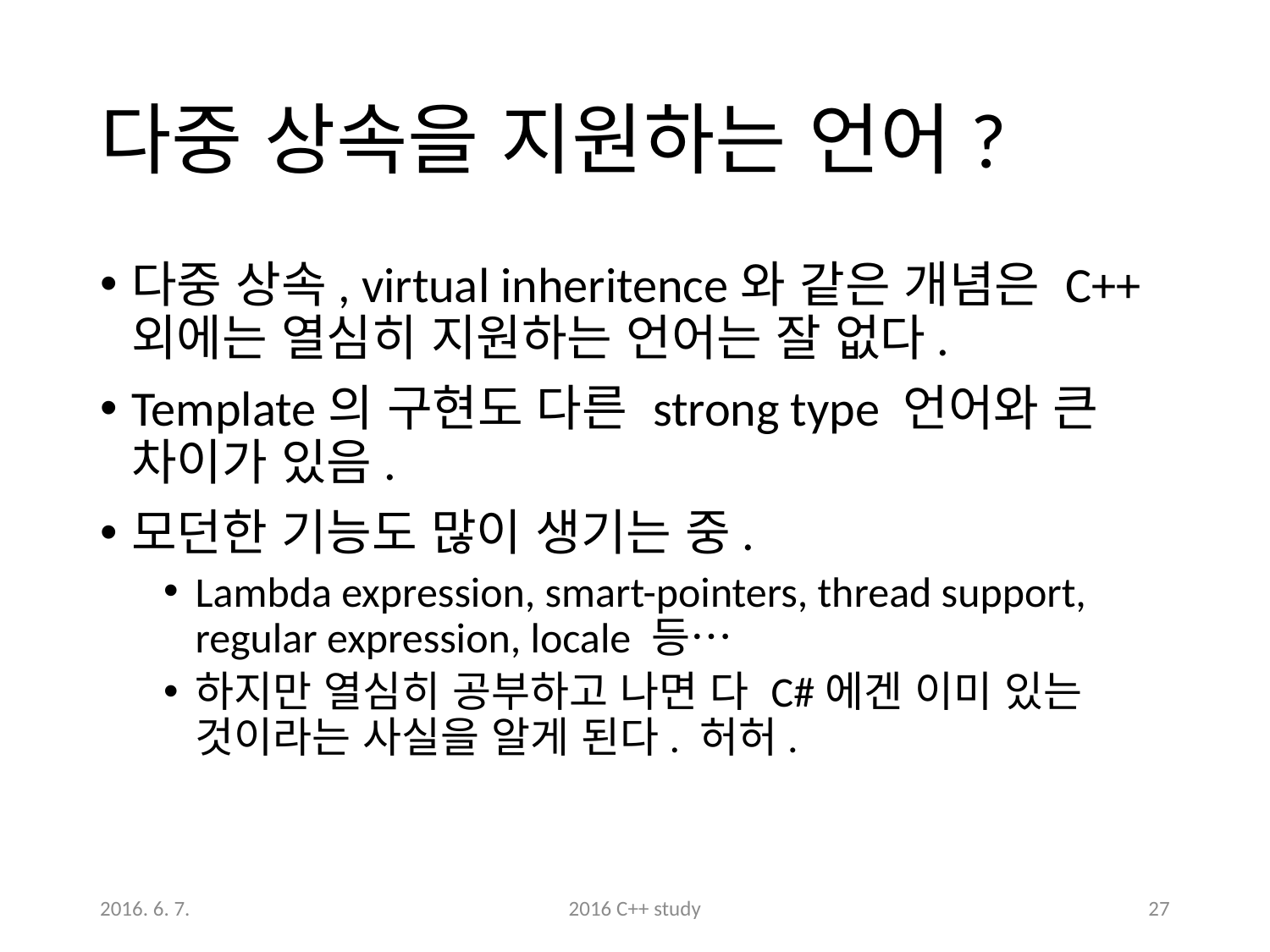

# 다중 상속을 지원하는 언어?
다중 상속, virtual inheritence와 같은 개념은 C++ 외에는 열심히 지원하는 언어는 잘 없다.
Template의 구현도 다른 strong type 언어와 큰 차이가 있음.
모던한 기능도 많이 생기는 중.
Lambda expression, smart-pointers, thread support, regular expression, locale 등…
하지만 열심히 공부하고 나면 다 C#에겐 이미 있는 것이라는 사실을 알게 된다. 허허.
2016. 6. 7.
2016 C++ study
27